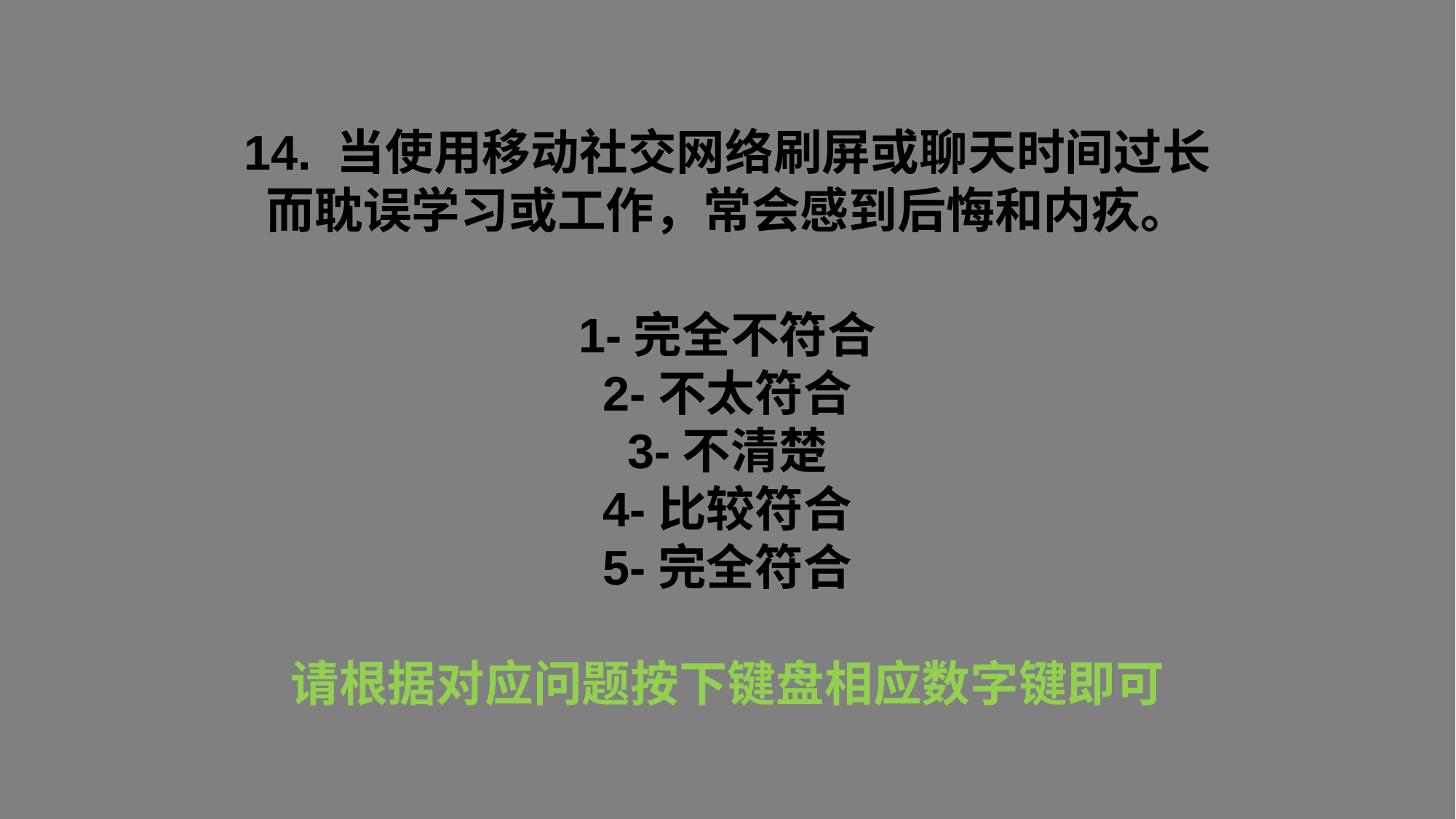

14. 当使用移动社交网络刷屏或聊天时间过长
而耽误学习或工作，常会感到后悔和内疚。
1-完全不符合
2-不太符合
3-不清楚
4-比较符合
5-完全符合

请根据对应问题按下键盘相应数字键即可